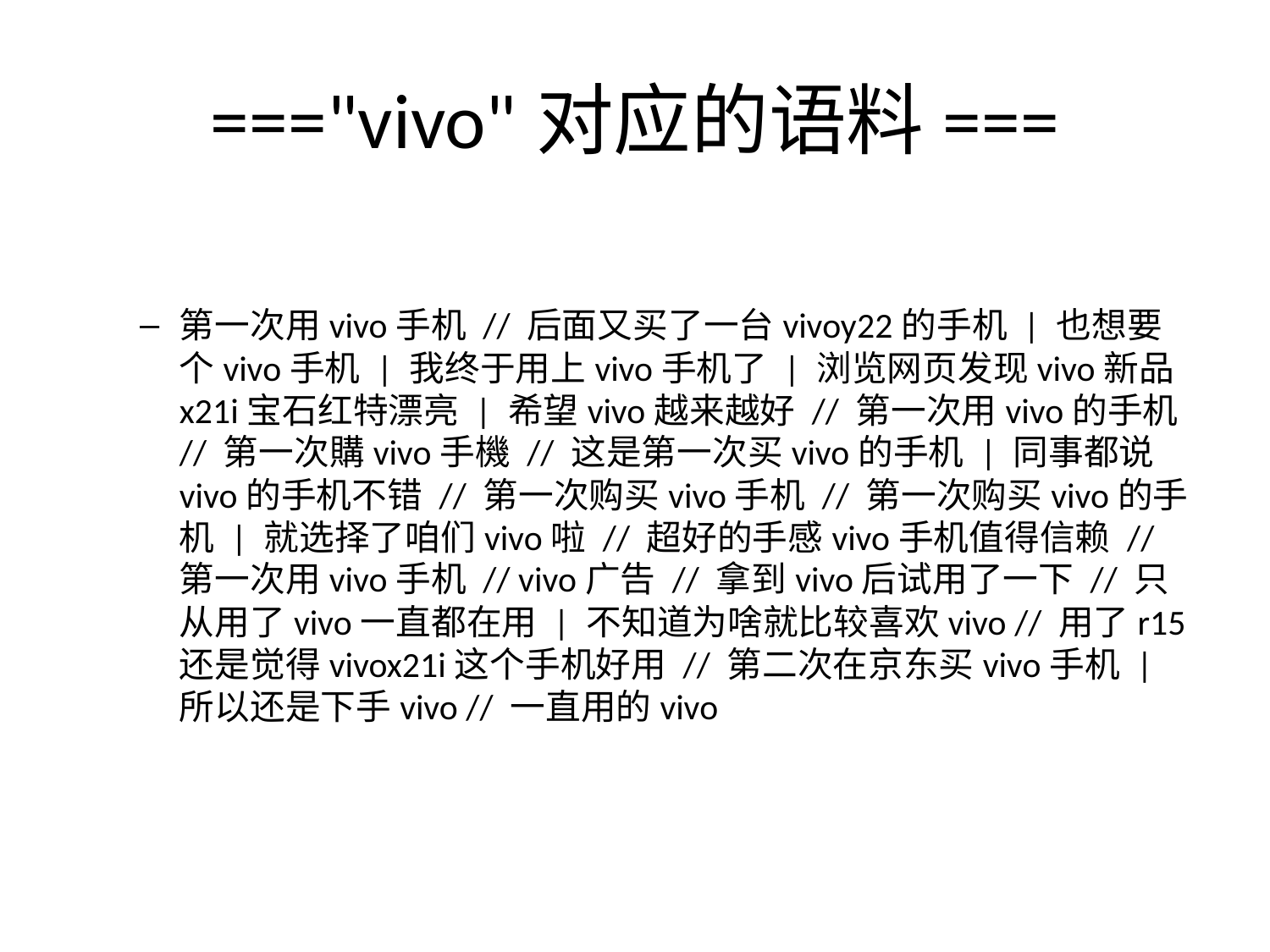

# ==="vivo"对应的语料===

第一次用vivo手机 // 后面又买了一台vivoy22的手机 | 也想要个vivo手机 | 我终于用上vivo手机了 | 浏览网页发现vivo新品x21i宝石红特漂亮 | 希望vivo越来越好 // 第一次用vivo的手机 // 第一次購vivo手機 // 这是第一次买vivo的手机 | 同事都说vivo的手机不错 // 第一次购买vivo手机 // 第一次购买vivo的手机 | 就选择了咱们vivo啦 // 超好的手感vivo手机值得信赖 // 第一次用vivo手机 // vivo广告 // 拿到vivo后试用了一下 // 只从用了vivo一直都在用 | 不知道为啥就比较喜欢vivo // 用了r15还是觉得vivox21i这个手机好用 // 第二次在京东买vivo手机 | 所以还是下手vivo // 一直用的vivo